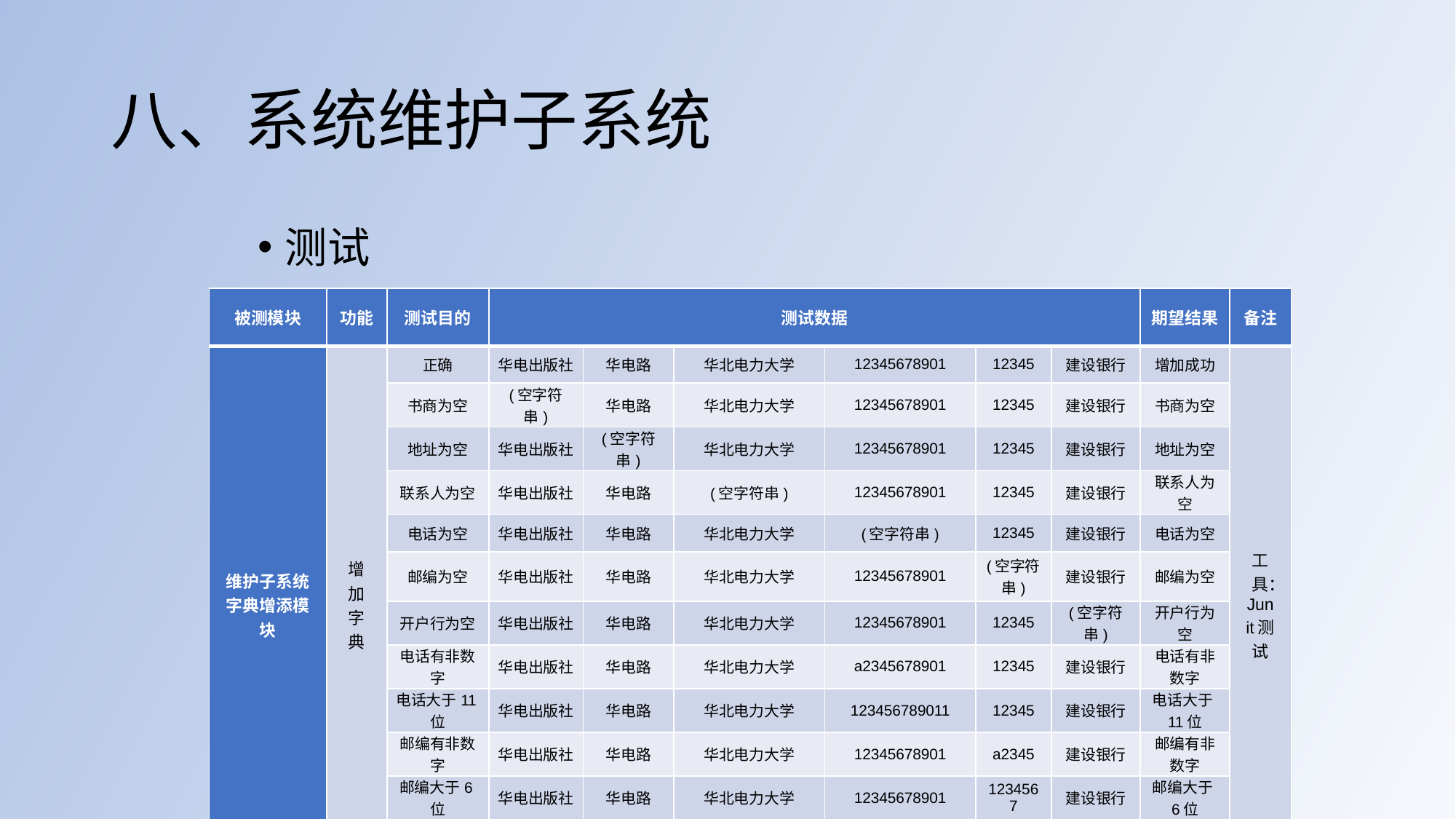

# 八、系统维护子系统
测试
| 被测模块 | 功能 | 测试目的 | 测试数据 |  |  |  |  |  | 期望结果 | 备注 |
| --- | --- | --- | --- | --- | --- | --- | --- | --- | --- | --- |
| 维护子系统字典增添模块 | 增加字典 | 正确 | 华电出版社 | 华电路 | 华北电力大学 | 12345678901 | 12345 | 建设银行 | 增加成功 | 工具：Junit测试 |
|  |  | 书商为空 | (空字符串) | 华电路 | 华北电力大学 | 12345678901 | 12345 | 建设银行 | 书商为空 |  |
|  |  | 地址为空 | 华电出版社 | (空字符串) | 华北电力大学 | 12345678901 | 12345 | 建设银行 | 地址为空 |  |
|  |  | 联系人为空 | 华电出版社 | 华电路 | (空字符串) | 12345678901 | 12345 | 建设银行 | 联系人为空 |  |
|  |  | 电话为空 | 华电出版社 | 华电路 | 华北电力大学 | (空字符串) | 12345 | 建设银行 | 电话为空 |  |
|  |  | 邮编为空 | 华电出版社 | 华电路 | 华北电力大学 | 12345678901 | (空字符串) | 建设银行 | 邮编为空 |  |
|  |  | 开户行为空 | 华电出版社 | 华电路 | 华北电力大学 | 12345678901 | 12345 | (空字符串) | 开户行为空 |  |
|  |  | 电话有非数字 | 华电出版社 | 华电路 | 华北电力大学 | a2345678901 | 12345 | 建设银行 | 电话有非数字 |  |
|  |  | 电话大于11位 | 华电出版社 | 华电路 | 华北电力大学 | 123456789011 | 12345 | 建设银行 | 电话大于11位 |  |
|  |  | 邮编有非数字 | 华电出版社 | 华电路 | 华北电力大学 | 12345678901 | a2345 | 建设银行 | 邮编有非数字 |  |
|  |  | 邮编大于6位 | 华电出版社 | 华电路 | 华北电力大学 | 12345678901 | 1234567 | 建设银行 | 邮编大于6位 |  |
|  |  | 邮编小于5位 | 华电出版社 | 华电路 | 华北电力大学 | 12345678901 | 1234 | 建设银行 | 邮编小于5位 |  |